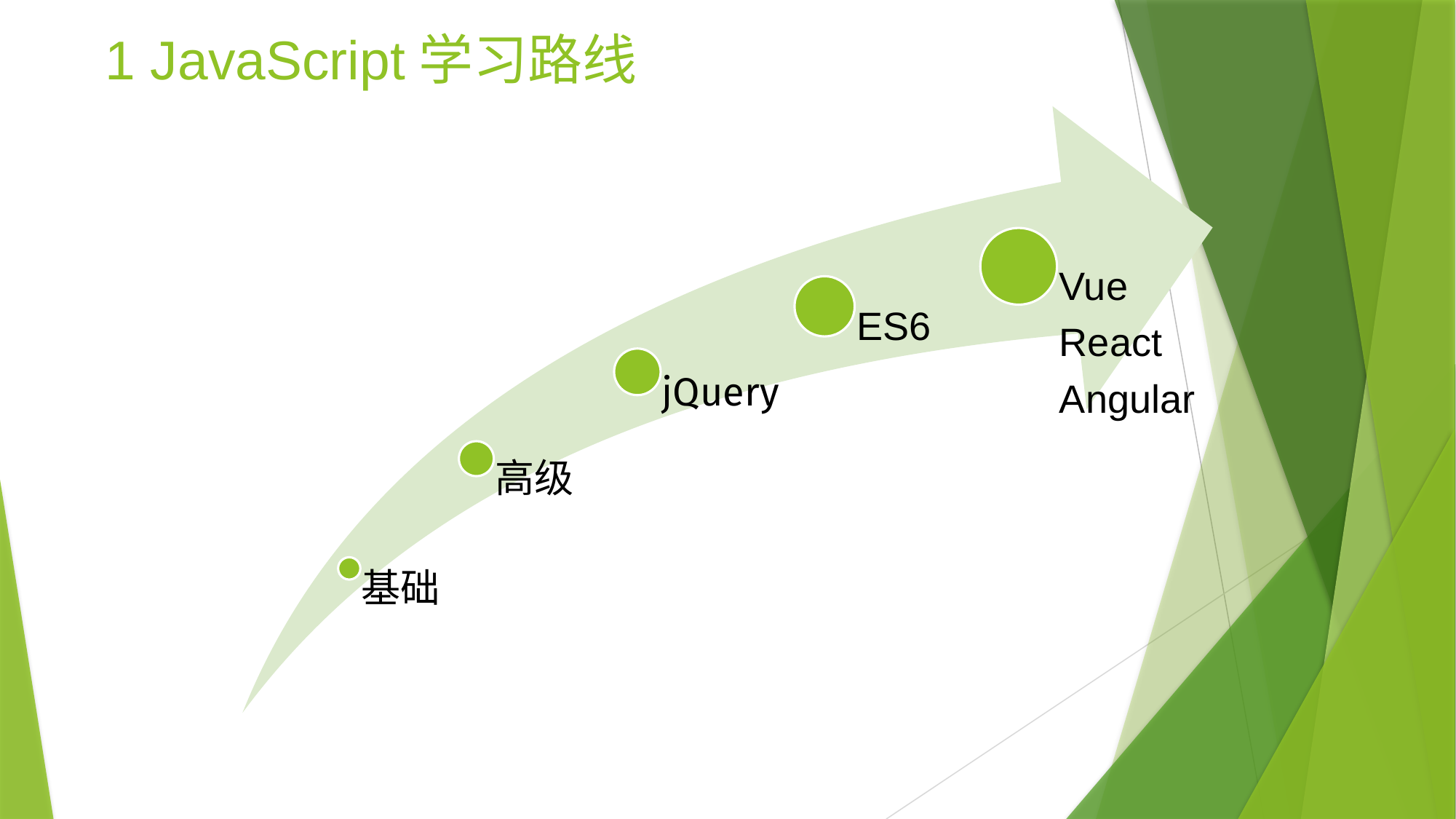

# 1 JavaScript学习路线
基础
高级
jQuery
ES6
Vue
React
Angular